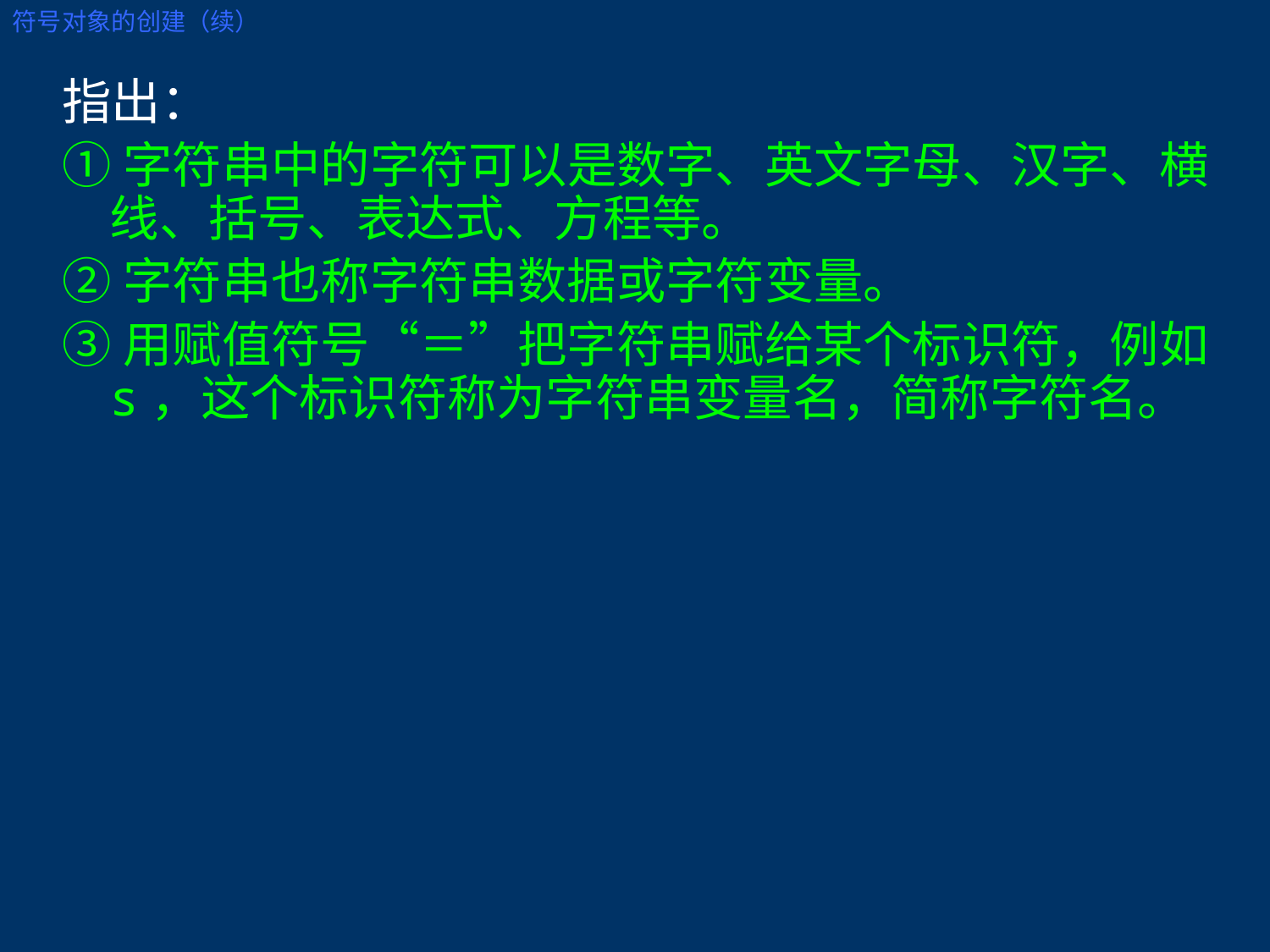

符号对象的创建（续）
指出：
①字符串中的字符可以是数字、英文字母、汉字、横线、括号、表达式、方程等。
②字符串也称字符串数据或字符变量。
③用赋值符号“＝”把字符串赋给某个标识符，例如s，这个标识符称为字符串变量名，简称字符名。